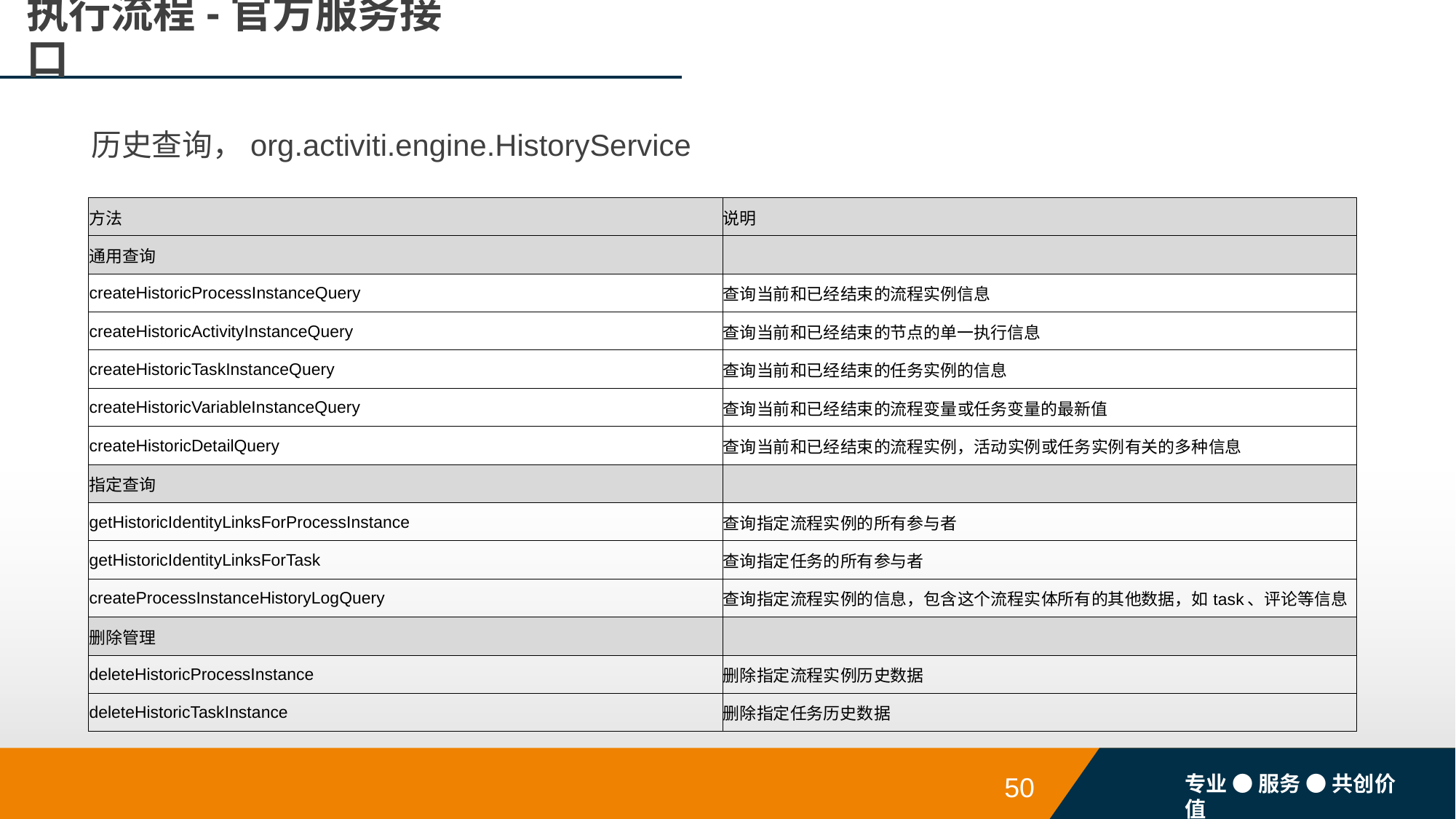

# 执行流程-官方服务接口
历史查询，org.activiti.engine.HistoryService
| 方法 | 说明 |
| --- | --- |
| 通用查询 |  |
| createHistoricProcessInstanceQuery | 查询当前和已经结束的流程实例信息 |
| createHistoricActivityInstanceQuery | 查询当前和已经结束的节点的单一执行信息 |
| createHistoricTaskInstanceQuery | 查询当前和已经结束的任务实例的信息 |
| createHistoricVariableInstanceQuery | 查询当前和已经结束的流程变量或任务变量的最新值 |
| createHistoricDetailQuery | 查询当前和已经结束的流程实例，活动实例或任务实例有关的多种信息 |
| 指定查询 |  |
| getHistoricIdentityLinksForProcessInstance | 查询指定流程实例的所有参与者 |
| getHistoricIdentityLinksForTask | 查询指定任务的所有参与者 |
| createProcessInstanceHistoryLogQuery | 查询指定流程实例的信息，包含这个流程实体所有的其他数据，如task、评论等信息 |
| 删除管理 |  |
| deleteHistoricProcessInstance | 删除指定流程实例历史数据 |
| deleteHistoricTaskInstance | 删除指定任务历史数据 |